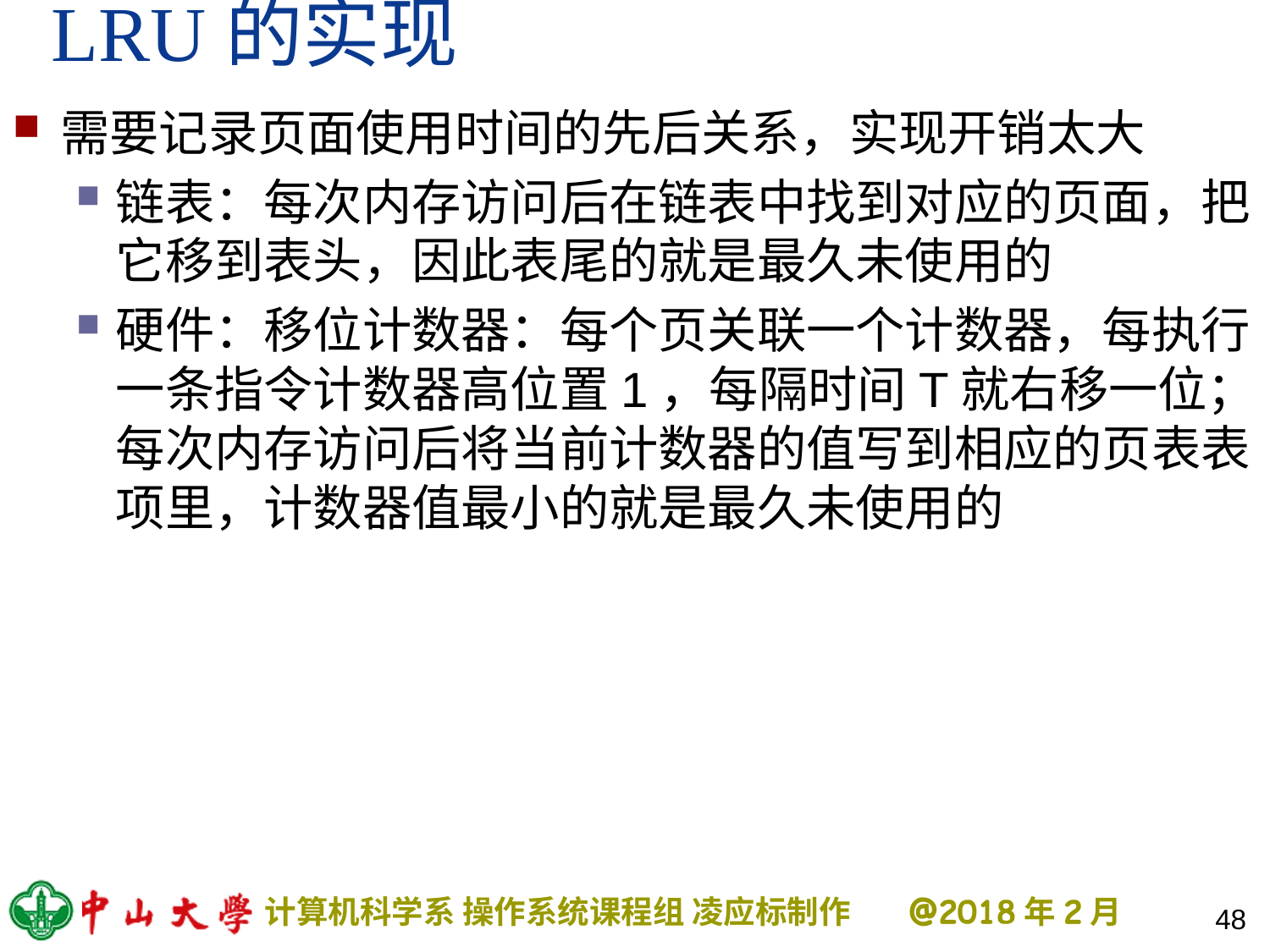

# LRU的实现
需要记录页面使用时间的先后关系，实现开销太大
链表：每次内存访问后在链表中找到对应的页面，把它移到表头，因此表尾的就是最久未使用的
硬件：移位计数器：每个页关联一个计数器，每执行一条指令计数器高位置1，每隔时间T就右移一位；每次内存访问后将当前计数器的值写到相应的页表表项里，计数器值最小的就是最久未使用的
48